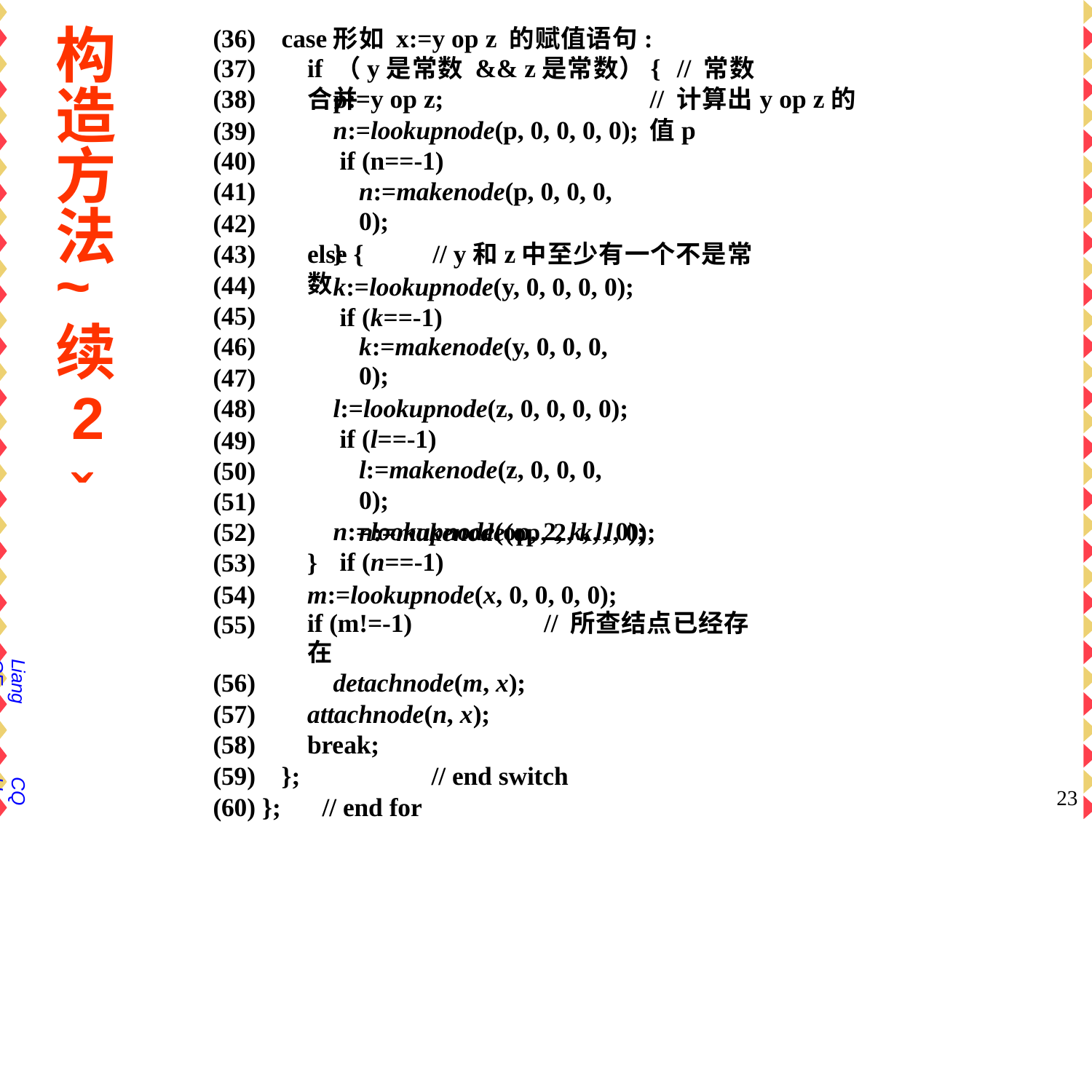

# 构 造 方 法
(36)
(37)
(38)
(39)
(40)
(41)
(42)
(43)
(44)
(45)
(46)
(47)
(48)
(49)
(50)
(51)
case形如 x:=y op z 的赋值语句:
if （y是常数 && z是常数）{	// 常数合并
p:=y op z;  n:=lookupnode(p, 0, 0, 0, 0);  if (n==-1)
n:=makenode(p, 0, 0, 0, 0);
}
// 计算出y op z的值p
else {	// y和z中至少有一个不是常数
~
k:=lookupnode(y, 0, 0, 0, 0);  if (k==-1)
k:=makenode(y, 0, 0, 0, 0);
l:=lookupnode(z, 0, 0, 0, 0);  if (l==-1)
l:=makenode(z, 0, 0, 0, 0);
n:=lookupnode(op, 2, k, l, 0);  if (n==-1)
续
2
ˇ
| (52) |  | n:=makenode(op, 2, k, l, 0); |
| --- | --- | --- |
| (53) |  | } |
| (54) |  | m:=lookupnode(x, 0, 0, 0, 0); |
| (55) |  | if (m!=-1) // 所查结点已经存在 |
| (56) |  | detachnode(m, x); |
| (57) |  | attachnode(n, x); |
| (58) |  | break; |
| (59) | }; | // end switch |
| (60) }; |  | // end for |
Liang GE
CQU
23